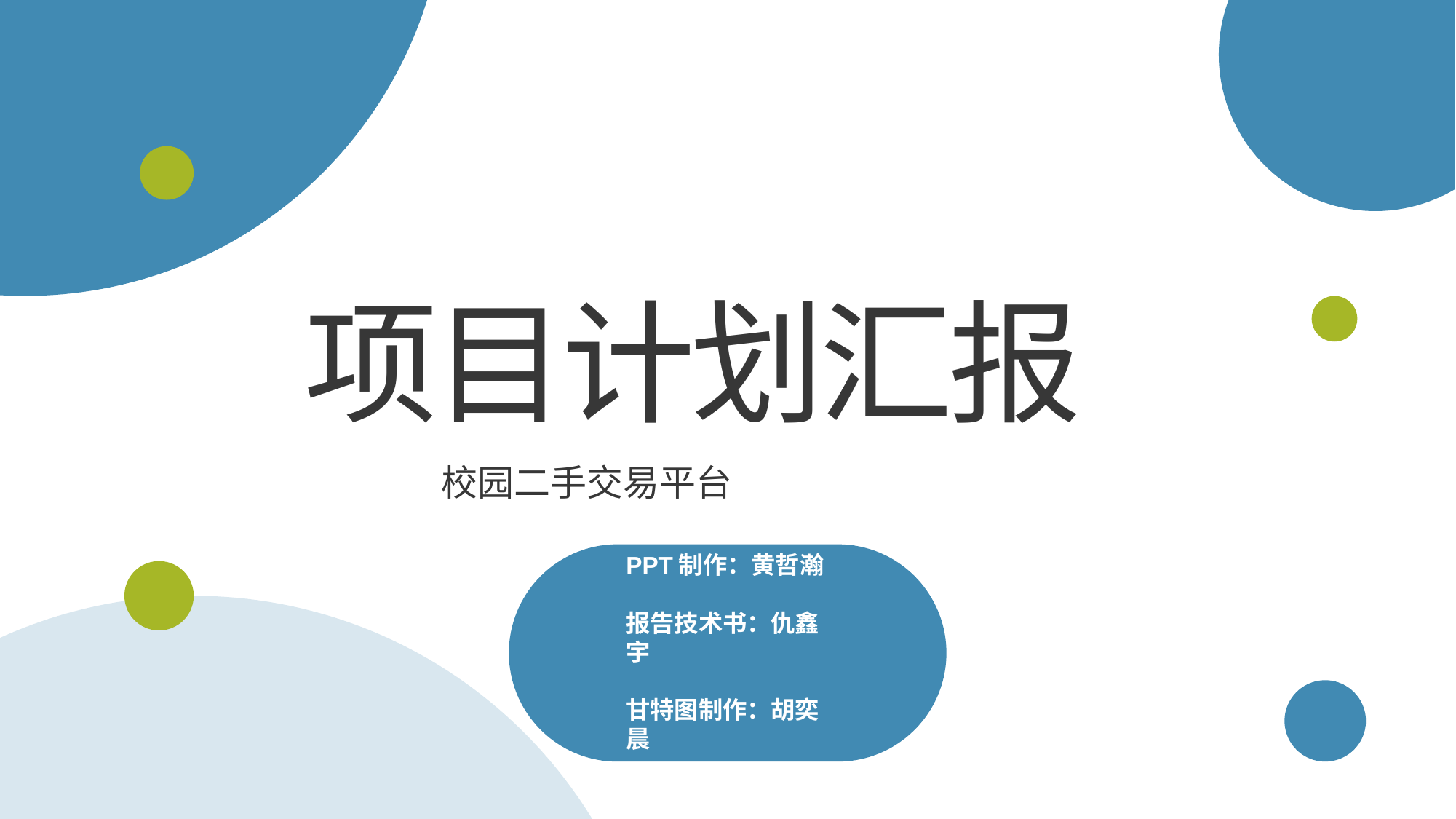

项目计划汇报

校园二手交易平台

PPT制作：黄哲瀚

报告技术书：仇鑫宇

甘特图制作：胡奕晨